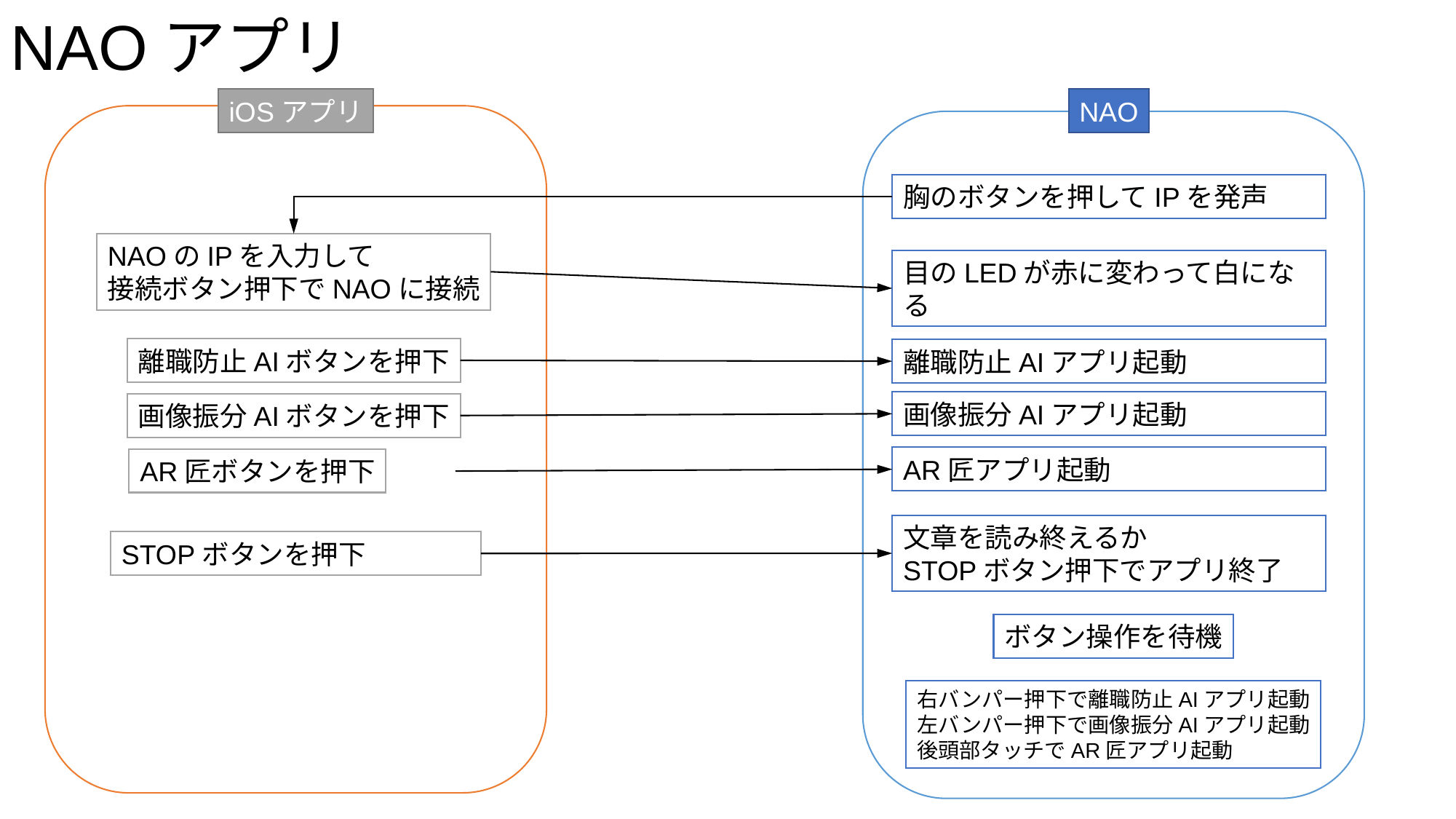

NAOアプリ
NAO
iOSアプリ

胸のボタンを押してIPを発声
NAOのIPを入力して
接続ボタン押下でNAOに接続
目のLEDが赤に変わって白になる
離職防止AIボタンを押下
離職防止AIアプリ起動
画像振分AIアプリ起動
画像振分AIボタンを押下
AR匠アプリ起動
AR匠ボタンを押下
文章を読み終えるか
STOPボタン押下でアプリ終了
STOPボタンを押下
ボタン操作を待機
右バンパー押下で離職防止AIアプリ起動
左バンパー押下で画像振分AIアプリ起動
後頭部タッチでAR匠アプリ起動